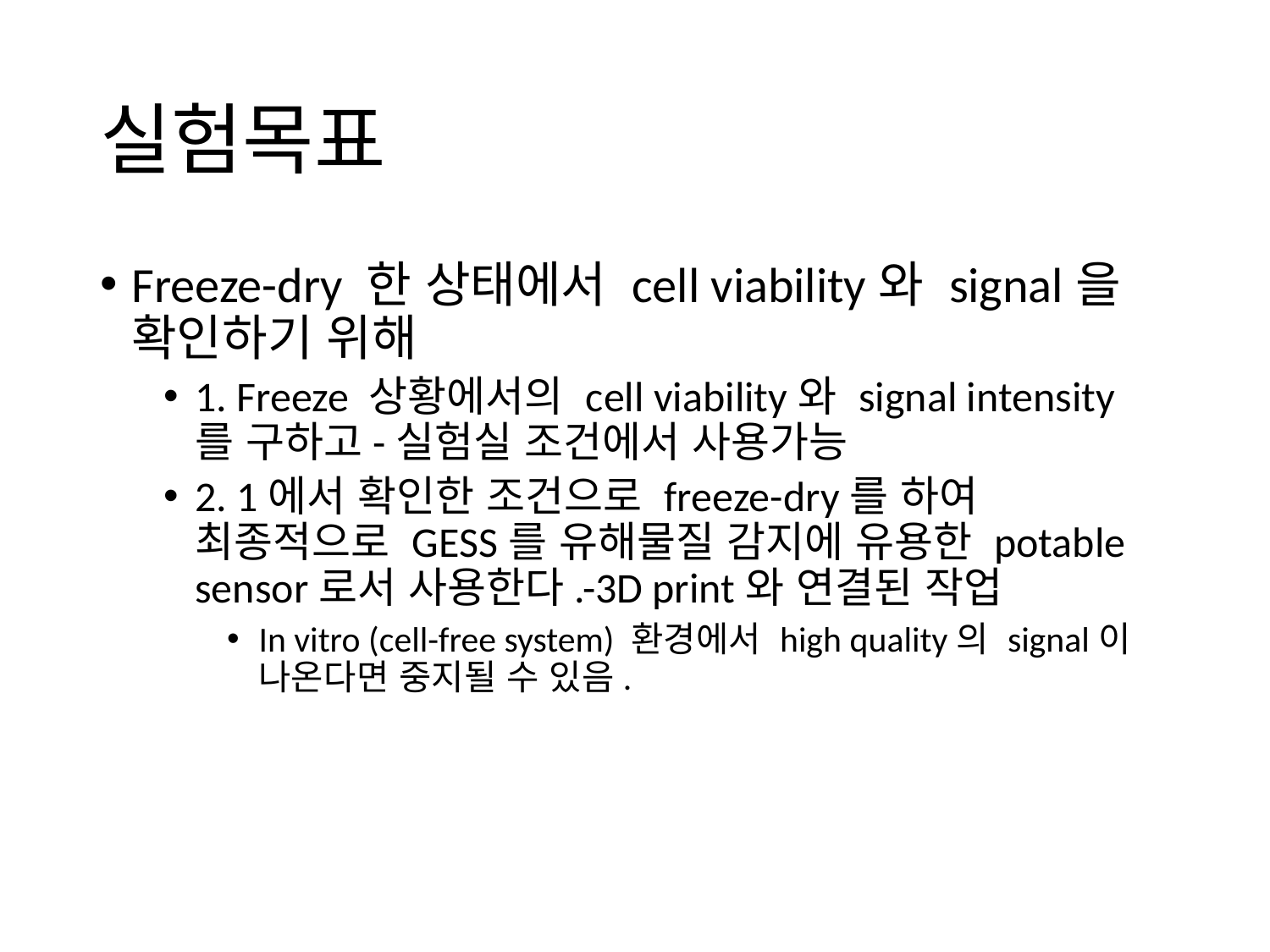

# 실험목표
Freeze-dry 한 상태에서 cell viability와 signal을 확인하기 위해
1. Freeze 상황에서의 cell viability와 signal intensity 를 구하고-실험실 조건에서 사용가능
2. 1에서 확인한 조건으로 freeze-dry를 하여 최종적으로 GESS를 유해물질 감지에 유용한 potable sensor로서 사용한다.-3D print와 연결된 작업
In vitro (cell-free system) 환경에서 high quality의 signal이 나온다면 중지될 수 있음.